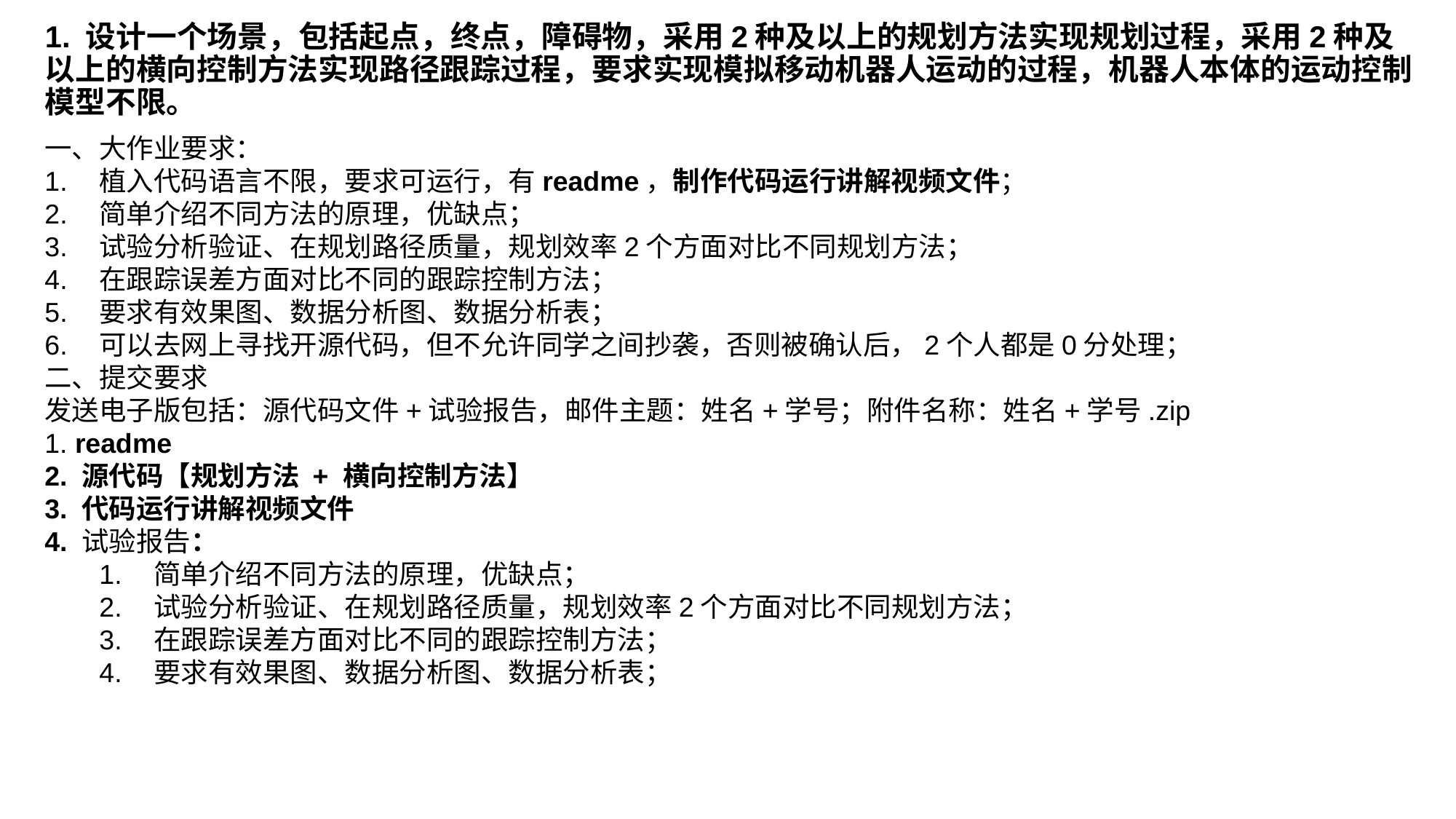

# 1. 设计一个场景，包括起点，终点，障碍物，采用2种及以上的规划方法实现规划过程，采用2种及以上的横向控制方法实现路径跟踪过程，要求实现模拟移动机器人运动的过程，机器人本体的运动控制模型不限。
一、大作业要求：
植入代码语言不限，要求可运行，有readme，制作代码运行讲解视频文件；
简单介绍不同方法的原理，优缺点；
试验分析验证、在规划路径质量，规划效率2个方面对比不同规划方法；
在跟踪误差方面对比不同的跟踪控制方法；
要求有效果图、数据分析图、数据分析表；
可以去网上寻找开源代码，但不允许同学之间抄袭，否则被确认后，2个人都是0分处理；
二、提交要求
发送电子版包括：源代码文件+试验报告，邮件主题：姓名+学号；附件名称：姓名+学号.zip
1. readme
2. 源代码【规划方法 + 横向控制方法】
3. 代码运行讲解视频文件
4. 试验报告：
简单介绍不同方法的原理，优缺点；
试验分析验证、在规划路径质量，规划效率2个方面对比不同规划方法；
在跟踪误差方面对比不同的跟踪控制方法；
要求有效果图、数据分析图、数据分析表；